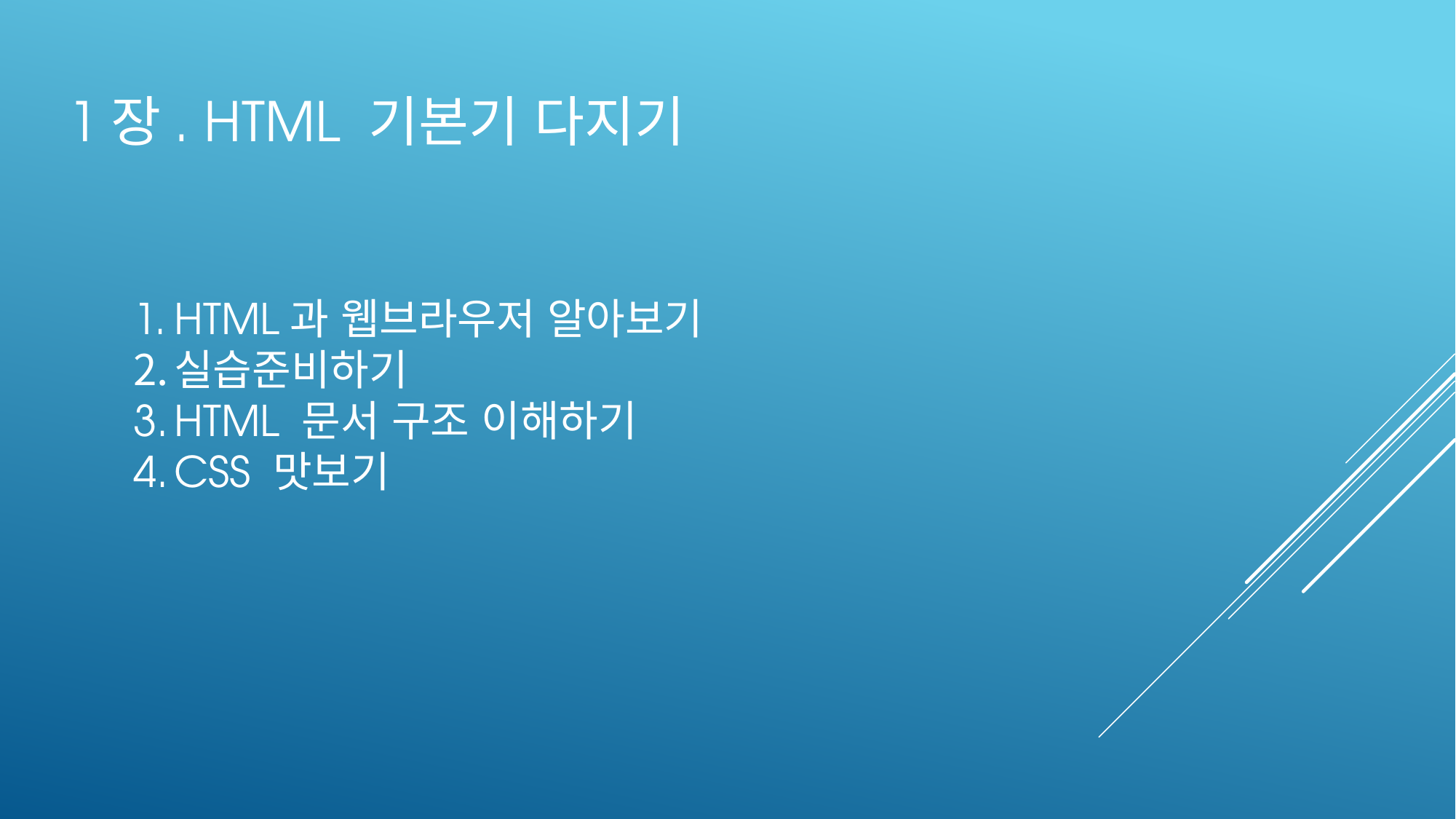

# 1장. HTML 기본기 다지기
HTML과 웹브라우저 알아보기
실습준비하기
HTML 문서 구조 이해하기
CSS 맛보기